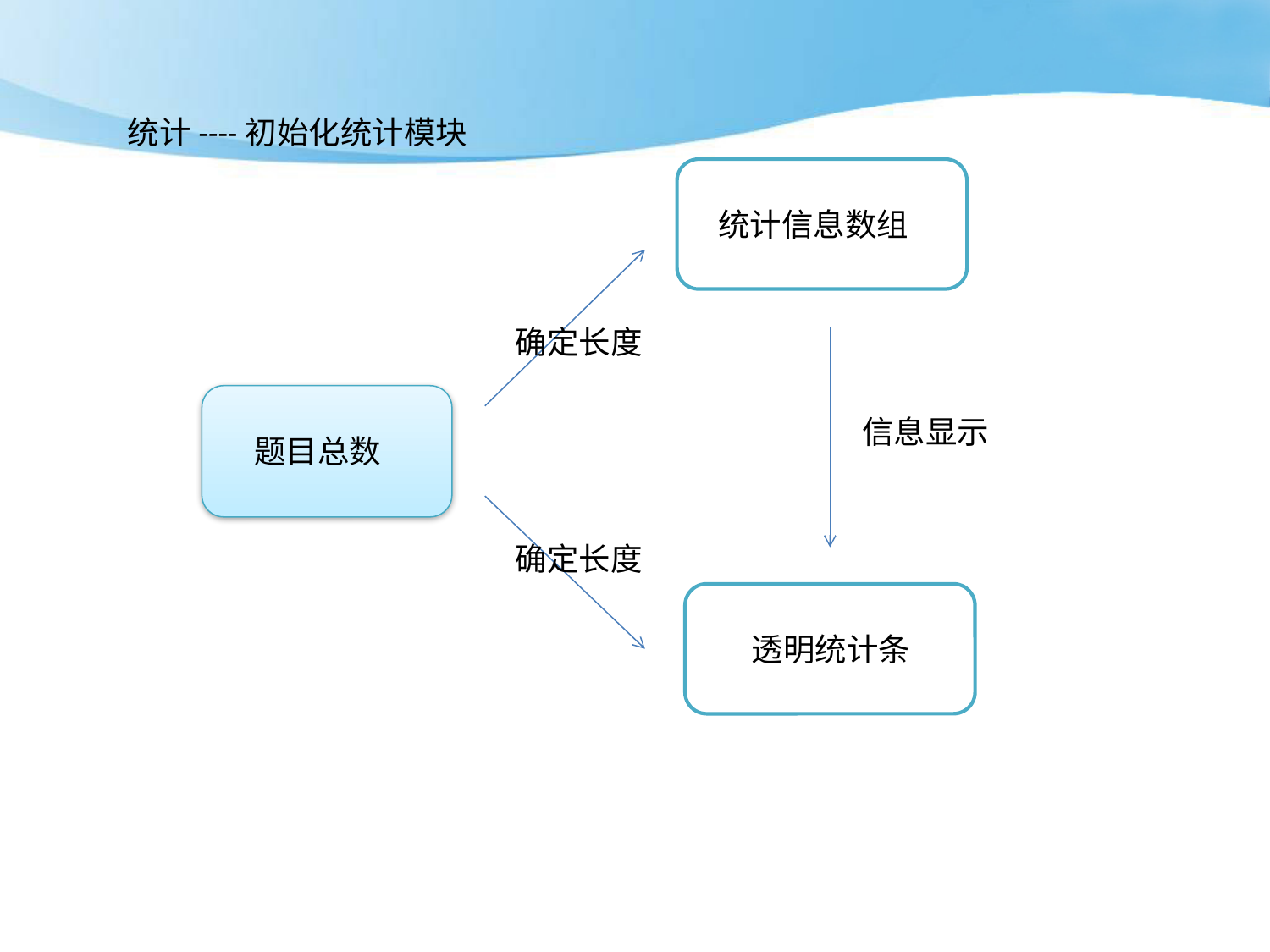

统计----初始化统计模块

统计信息数组
确定长度

题目总数

信息显示
确定长度

透明统计条